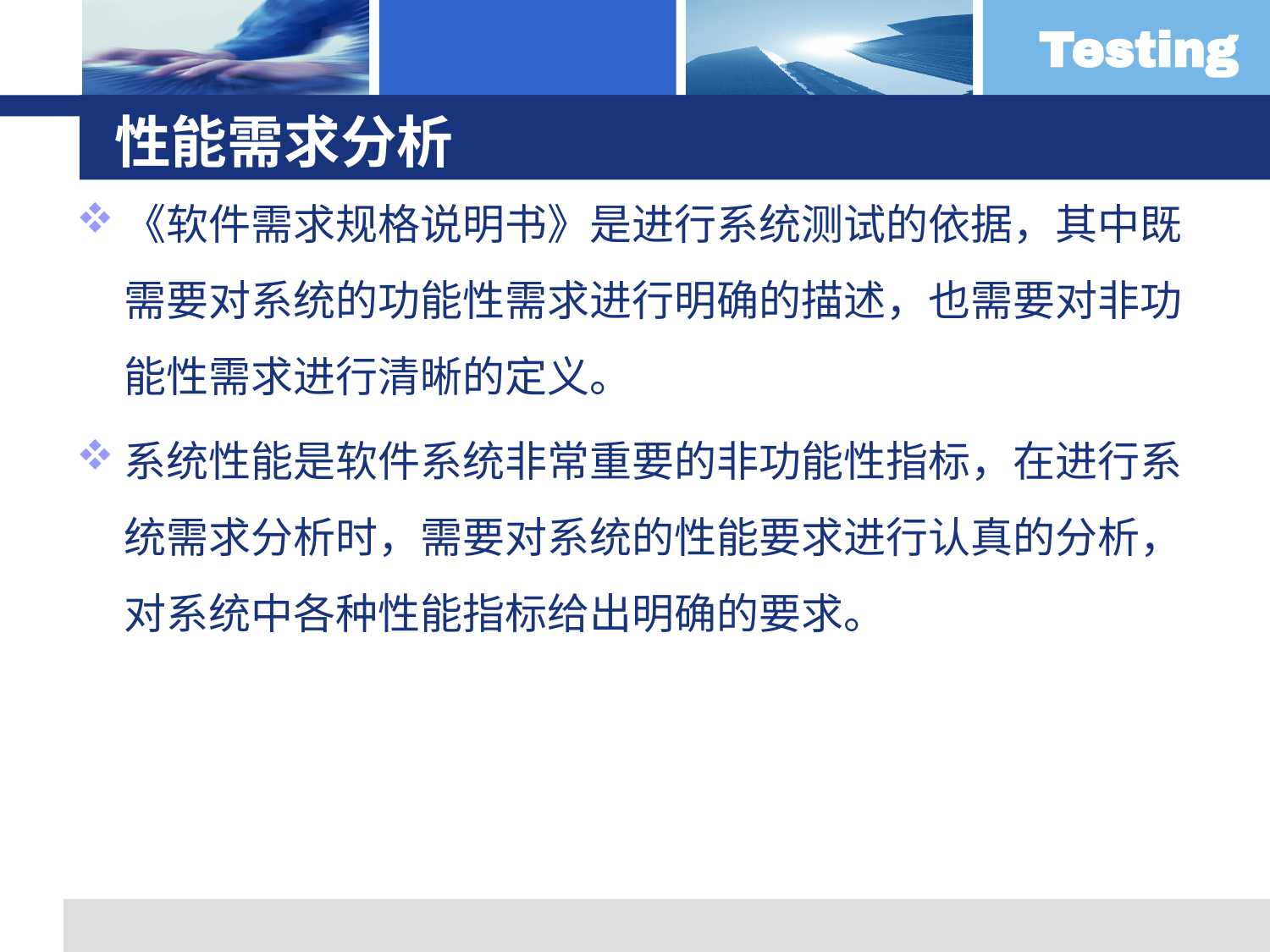

# 性能需求分析
《软件需求规格说明书》是进行系统测试的依据，其中既需要对系统的功能性需求进行明确的描述，也需要对非功能性需求进行清晰的定义。
系统性能是软件系统非常重要的非功能性指标，在进行系统需求分析时，需要对系统的性能要求进行认真的分析，对系统中各种性能指标给出明确的要求。